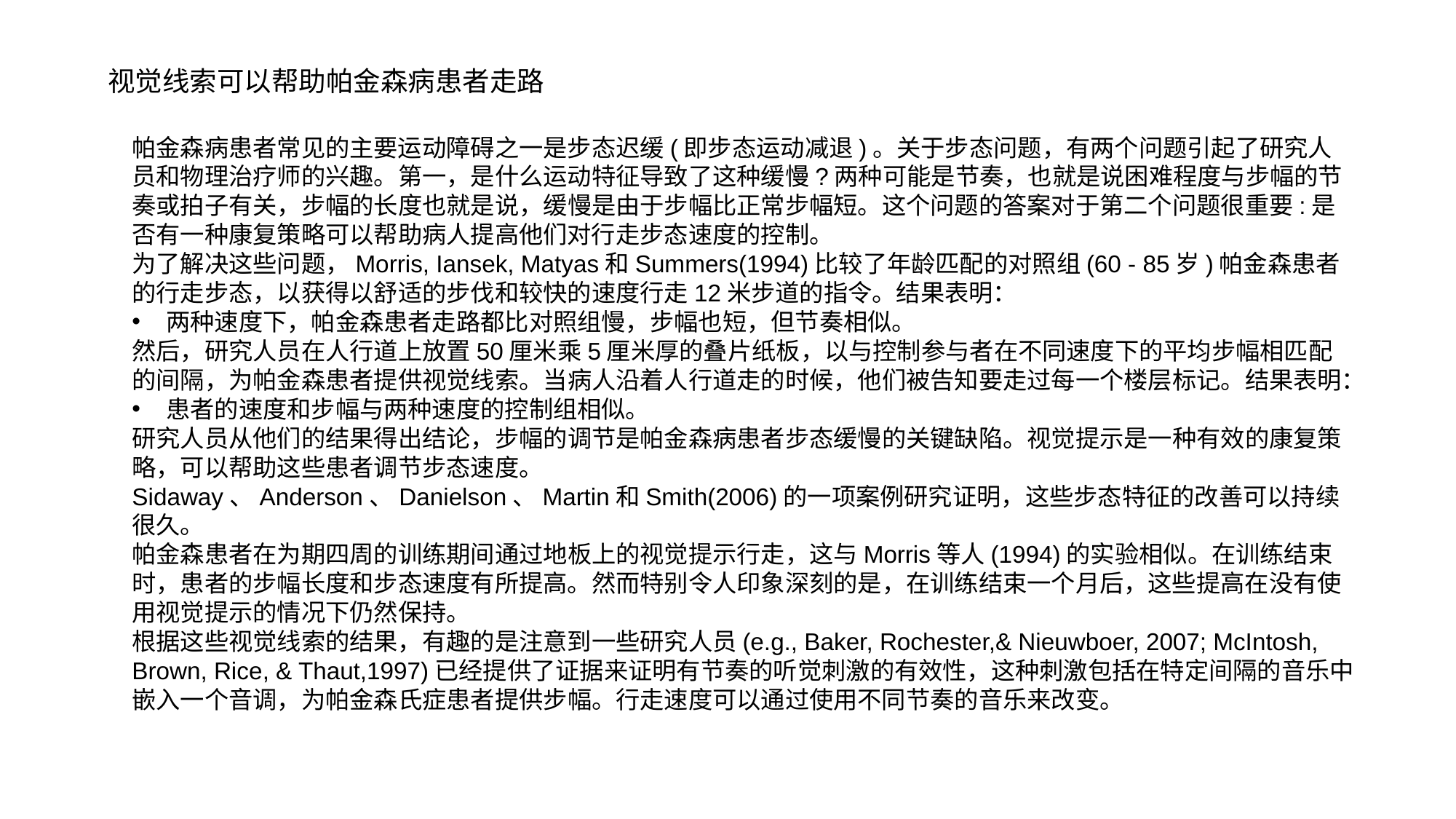

视觉线索可以帮助帕金森病患者走路
帕金森病患者常见的主要运动障碍之一是步态迟缓(即步态运动减退)。关于步态问题，有两个问题引起了研究人员和物理治疗师的兴趣。第一，是什么运动特征导致了这种缓慢?两种可能是节奏，也就是说困难程度与步幅的节奏或拍子有关，步幅的长度也就是说，缓慢是由于步幅比正常步幅短。这个问题的答案对于第二个问题很重要:是否有一种康复策略可以帮助病人提高他们对行走步态速度的控制。
为了解决这些问题，Morris, Iansek, Matyas和Summers(1994)比较了年龄匹配的对照组(60 - 85岁)帕金森患者的行走步态，以获得以舒适的步伐和较快的速度行走12米步道的指令。结果表明：
两种速度下，帕金森患者走路都比对照组慢，步幅也短，但节奏相似。
然后，研究人员在人行道上放置50厘米乘5厘米厚的叠片纸板，以与控制参与者在不同速度下的平均步幅相匹配的间隔，为帕金森患者提供视觉线索。当病人沿着人行道走的时候，他们被告知要走过每一个楼层标记。结果表明：
患者的速度和步幅与两种速度的控制组相似。
研究人员从他们的结果得出结论，步幅的调节是帕金森病患者步态缓慢的关键缺陷。视觉提示是一种有效的康复策略，可以帮助这些患者调节步态速度。
Sidaway、Anderson、Danielson、Martin和Smith(2006)的一项案例研究证明，这些步态特征的改善可以持续很久。
帕金森患者在为期四周的训练期间通过地板上的视觉提示行走，这与Morris等人(1994)的实验相似。在训练结束时，患者的步幅长度和步态速度有所提高。然而特别令人印象深刻的是，在训练结束一个月后，这些提高在没有使用视觉提示的情况下仍然保持。
根据这些视觉线索的结果，有趣的是注意到一些研究人员(e.g., Baker, Rochester,& Nieuwboer, 2007; McIntosh, Brown, Rice, & Thaut,1997)已经提供了证据来证明有节奏的听觉刺激的有效性，这种刺激包括在特定间隔的音乐中嵌入一个音调，为帕金森氏症患者提供步幅。行走速度可以通过使用不同节奏的音乐来改变。